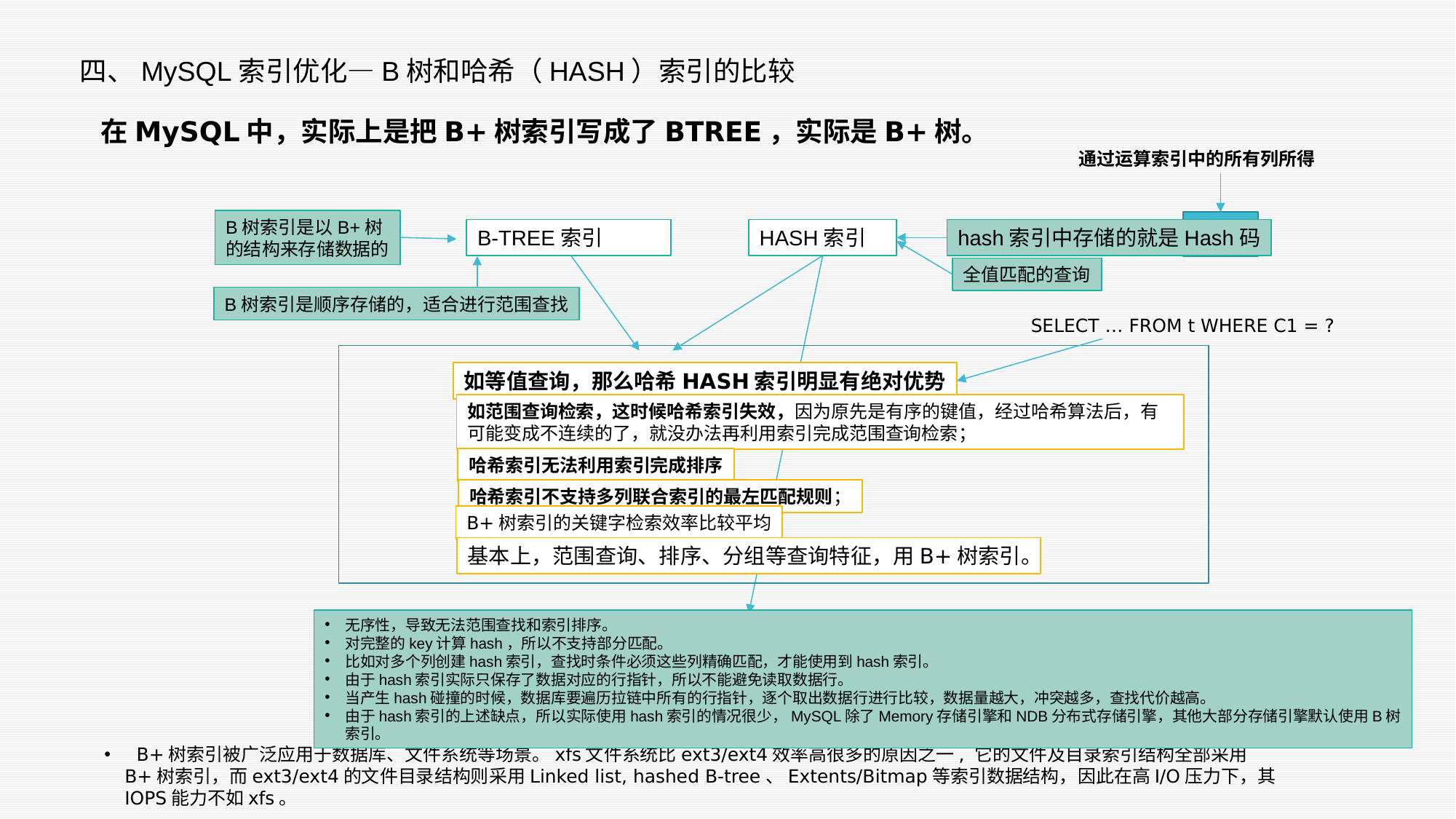

四、MySQL索引优化—B树和哈希（HASH）索引的比较
在MySQL中，实际上是把B+树索引写成了BTREE，实际是B+树。
通过运算索引中的所有列所得
B树索引是以B+树
的结构来存储数据的

B-TREE索引
HASH索引
hash索引中存储的就是Hash码
全值匹配的查询
B树索引是顺序存储的，适合进行范围查找
SELECT … FROM t WHERE C1 = ?

如等值查询，那么哈希HASH索引明显有绝对优势
如范围查询检索，这时候哈希索引失效，因为原先是有序的键值，经过哈希算法后，有可能变成不连续的了，就没办法再利用索引完成范围查询检索；
哈希索引无法利用索引完成排序
哈希索引不支持多列联合索引的最左匹配规则；
B+树索引的关键字检索效率比较平均
基本上，范围查询、排序、分组等查询特征，用B+树索引。
无序性，导致无法范围查找和索引排序。
对完整的key计算hash，所以不支持部分匹配。
比如对多个列创建hash索引，查找时条件必须这些列精确匹配，才能使用到hash索引。
由于hash索引实际只保存了数据对应的行指针，所以不能避免读取数据行。
当产生hash碰撞的时候，数据库要遍历拉链中所有的行指针，逐个取出数据行进行比较，数据量越大，冲突越多，查找代价越高。
由于hash索引的上述缺点，所以实际使用hash索引的情况很少，MySQL除了Memory存储引擎和NDB分布式存储引擎，其他大部分存储引擎默认使用B树索引。
  B+树索引被广泛应用于数据库、文件系统等场景。xfs文件系统比ext3/ext4效率高很多的原因之一, 它的文件及目录索引结构全部采用B+树索引，而ext3/ext4的文件目录结构则采用Linked list, hashed B-tree、Extents/Bitmap等索引数据结构，因此在高I/O压力下，其IOPS能力不如xfs。